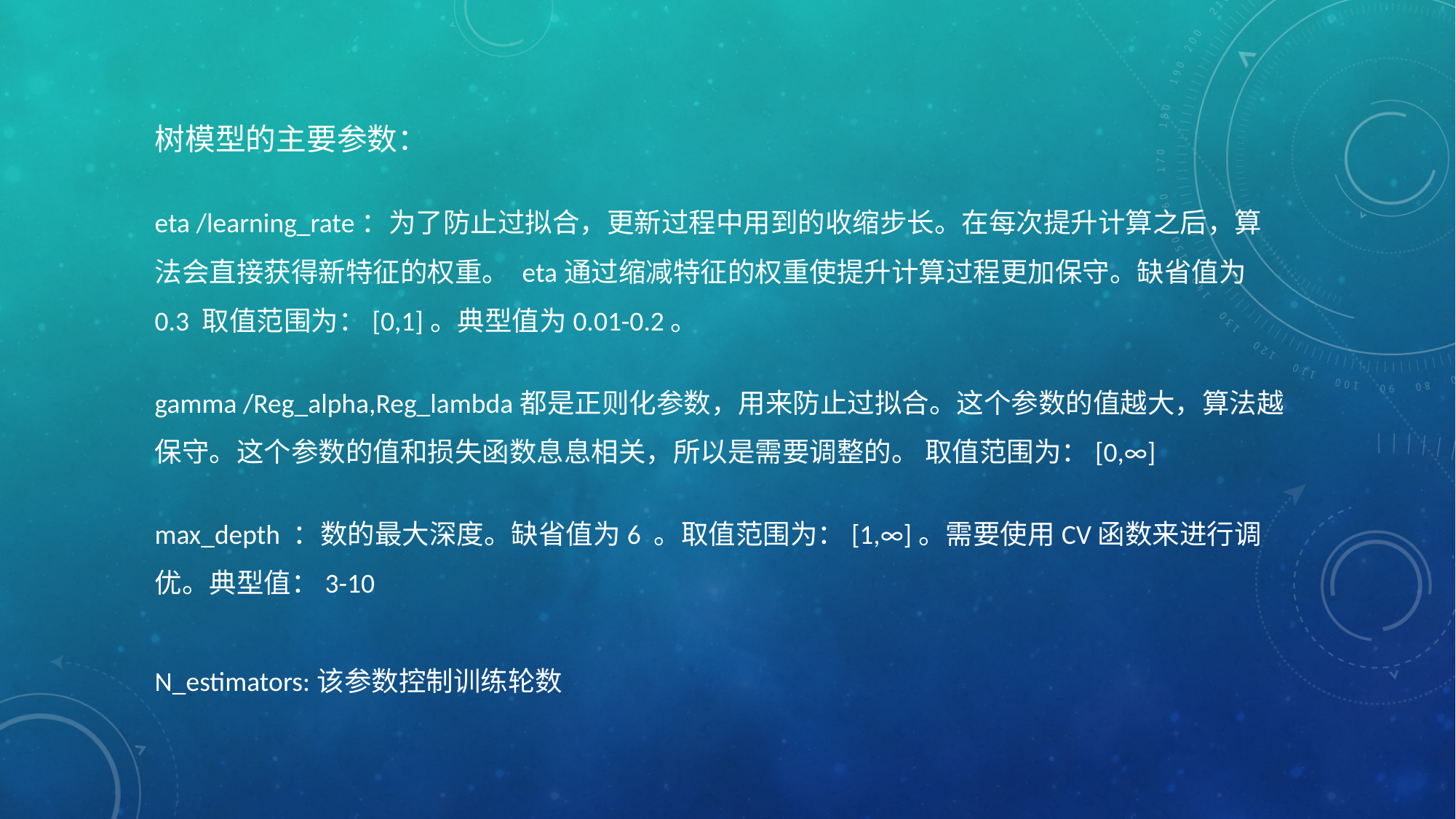

树模型的主要参数：

eta /learning_rate：为了防止过拟合，更新过程中用到的收缩步长。在每次提升计算之后，算法会直接获得新特征的权重。 eta通过缩减特征的权重使提升计算过程更加保守。缺省值为0.3 取值范围为：[0,1]。典型值为0.01-0.2。

gamma /Reg_alpha,Reg_lambda都是正则化参数，用来防止过拟合。这个参数的值越大，算法越保守。这个参数的值和损失函数息息相关，所以是需要调整的。 取值范围为：[0,∞]

max_depth ：数的最大深度。缺省值为6 。取值范围为：[1,∞]。需要使用CV函数来进行调优。典型值：3-10

N_estimators:该参数控制训练轮数